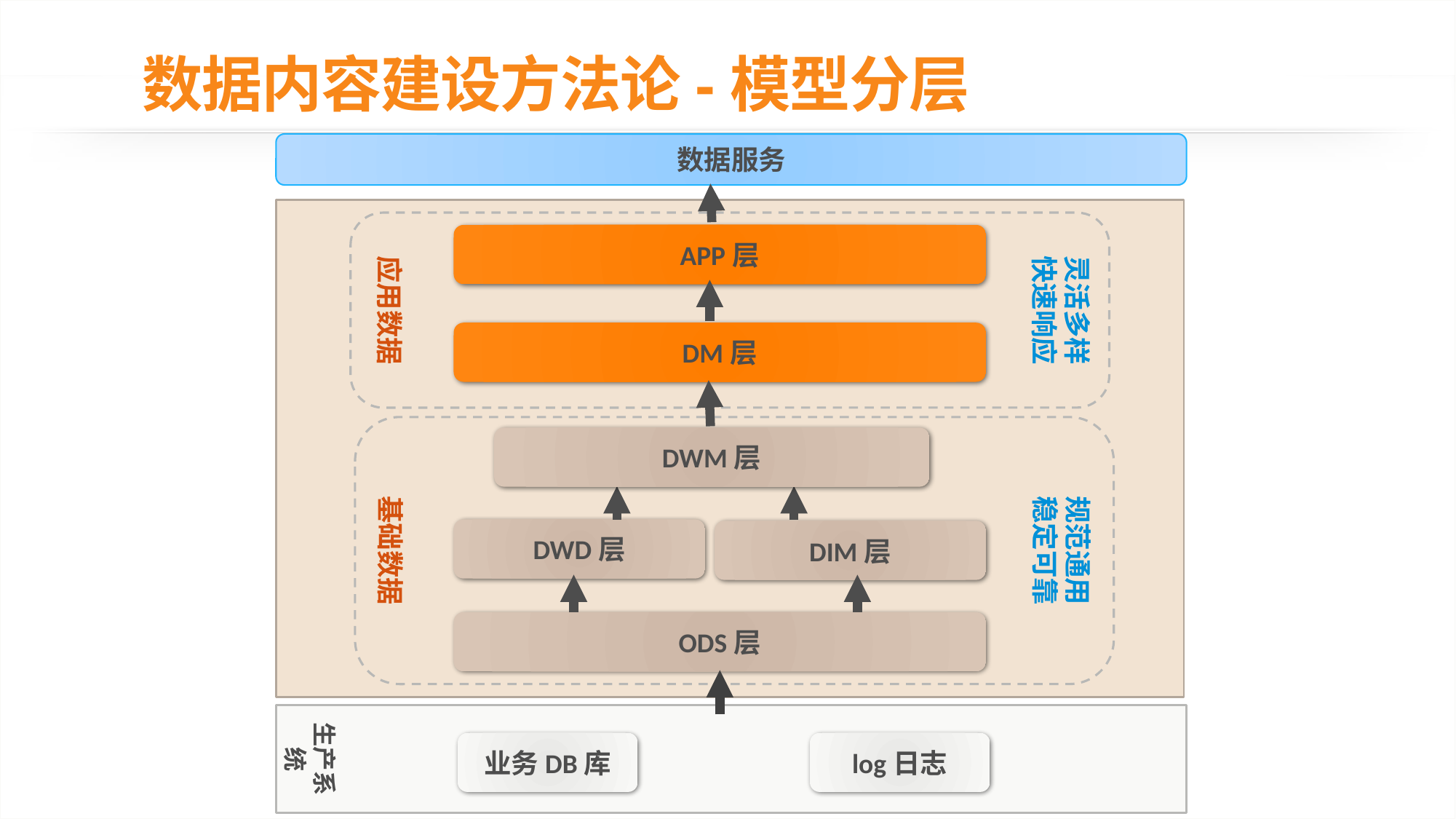

# 数据内容建设方法论-模型分层
数据服务

灵活多样
快速响应

应用数据
APP层
DM层
规范通用
稳定可靠

基础数据

DWM层
DWD层
DIM层
ODS层
生产系统
业务DB库
log日志